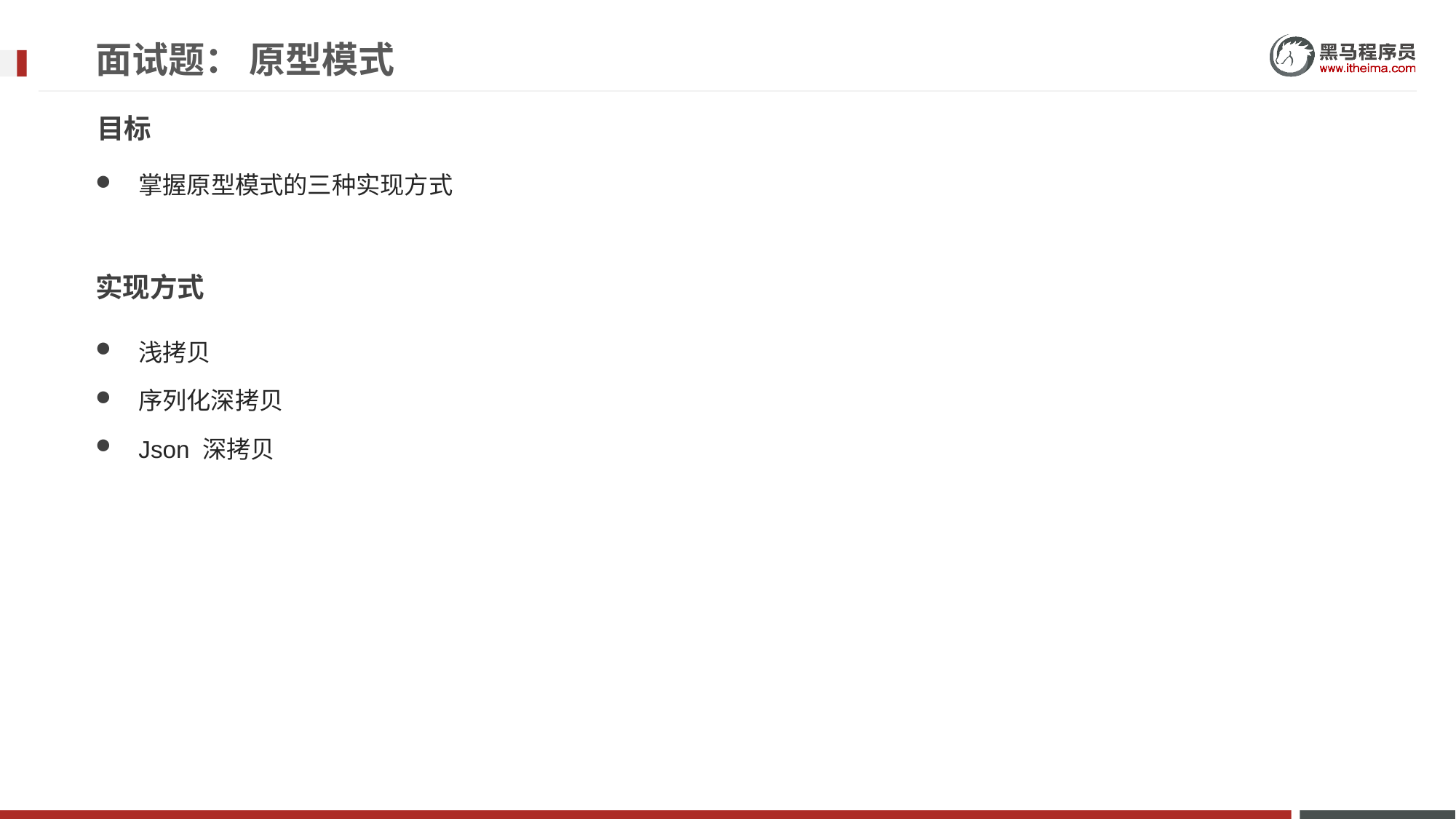

# 面试题： 原型模式
目标
掌握原型模式的三种实现方式
实现方式
浅拷贝
序列化深拷贝
Json 深拷贝